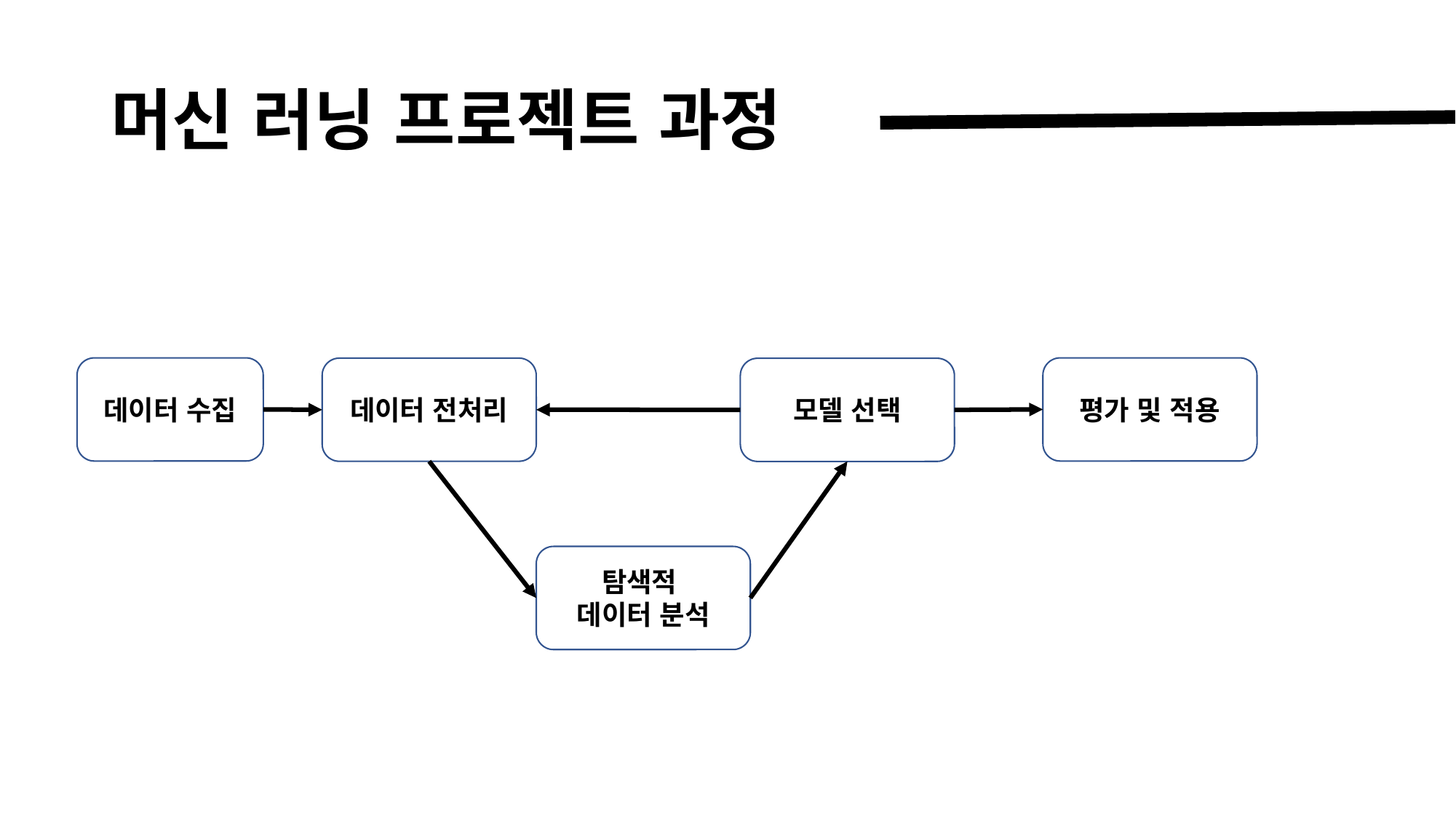

# 머신 러닝 프로젝트 과정
데이터 수집
평가 및 적용
데이터 전처리
모델 선택
탐색적
데이터 분석